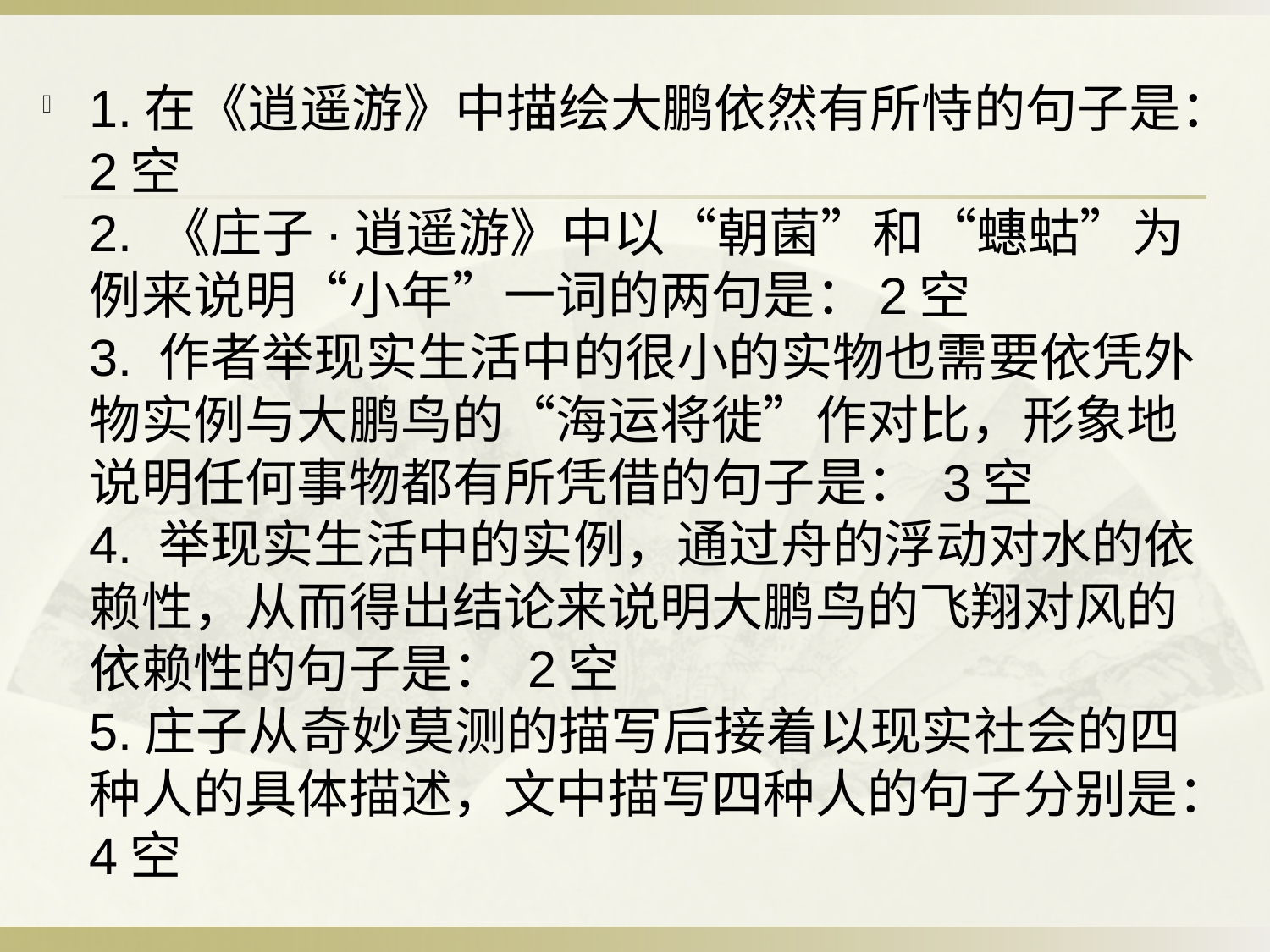

1.在《逍遥游》中描绘大鹏依然有所恃的句子是：2空
2. 《庄子·逍遥游》中以“朝菌”和“蟪蛄”为例来说明“小年”一词的两句是：2空
3. 作者举现实生活中的很小的实物也需要依凭外物实例与大鹏鸟的“海运将徙”作对比，形象地说明任何事物都有所凭借的句子是： 3空
4. 举现实生活中的实例，通过舟的浮动对水的依赖性，从而得出结论来说明大鹏鸟的飞翔对风的依赖性的句子是： 2空
5.庄子从奇妙莫测的描写后接着以现实社会的四种人的具体描述，文中描写四种人的句子分别是：4空